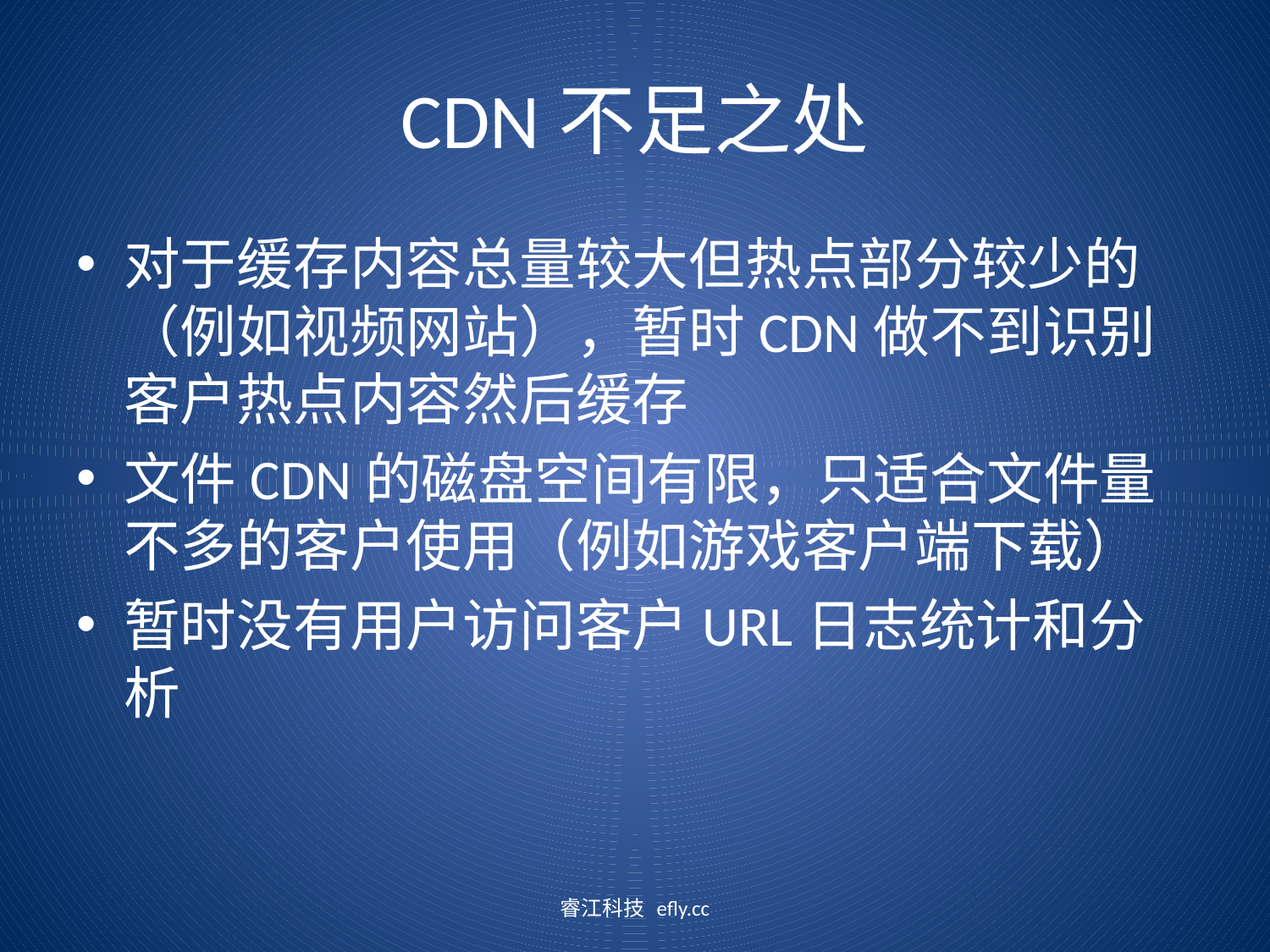

# CDN不足之处
对于缓存内容总量较大但热点部分较少的（例如视频网站），暂时CDN做不到识别客户热点内容然后缓存
文件CDN的磁盘空间有限，只适合文件量不多的客户使用（例如游戏客户端下载）
暂时没有用户访问客户URL日志统计和分析
睿江科技 efly.cc